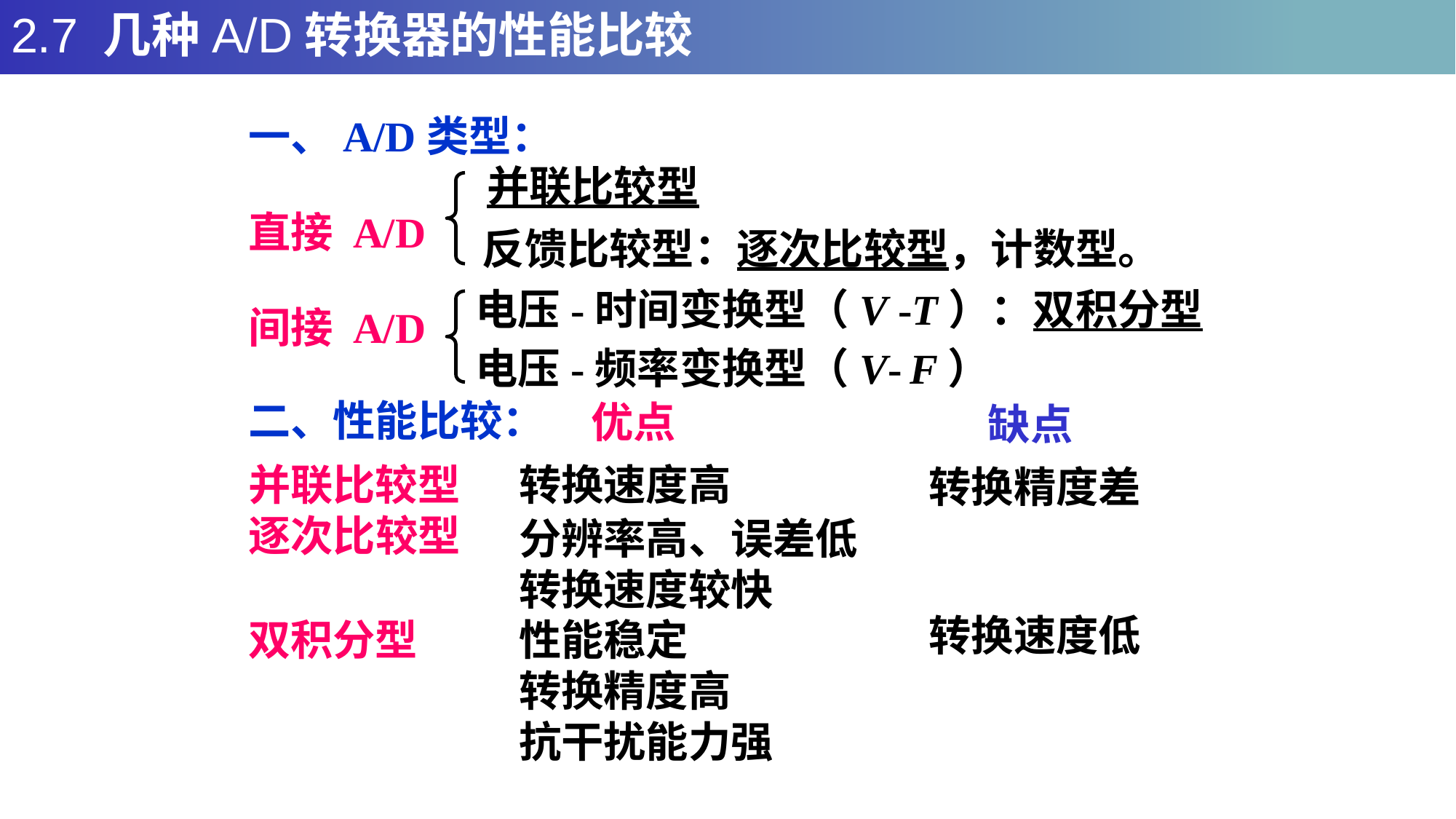

# 2.7 几种A/D转换器的性能比较
一、A/D类型：
并联比较型

直接 A/D
反馈比较型：逐次比较型，计数型。
电压-时间变换型（V -T）：双积分型

间接 A/D
电压-频率变换型（V- F）
二、性能比较：
优点
缺点
并联比较型
转换速度高
转换精度差
逐次比较型
分辨率高、误差低
转换速度较快
转换速度低
双积分型
性能稳定
转换精度高
抗干扰能力强